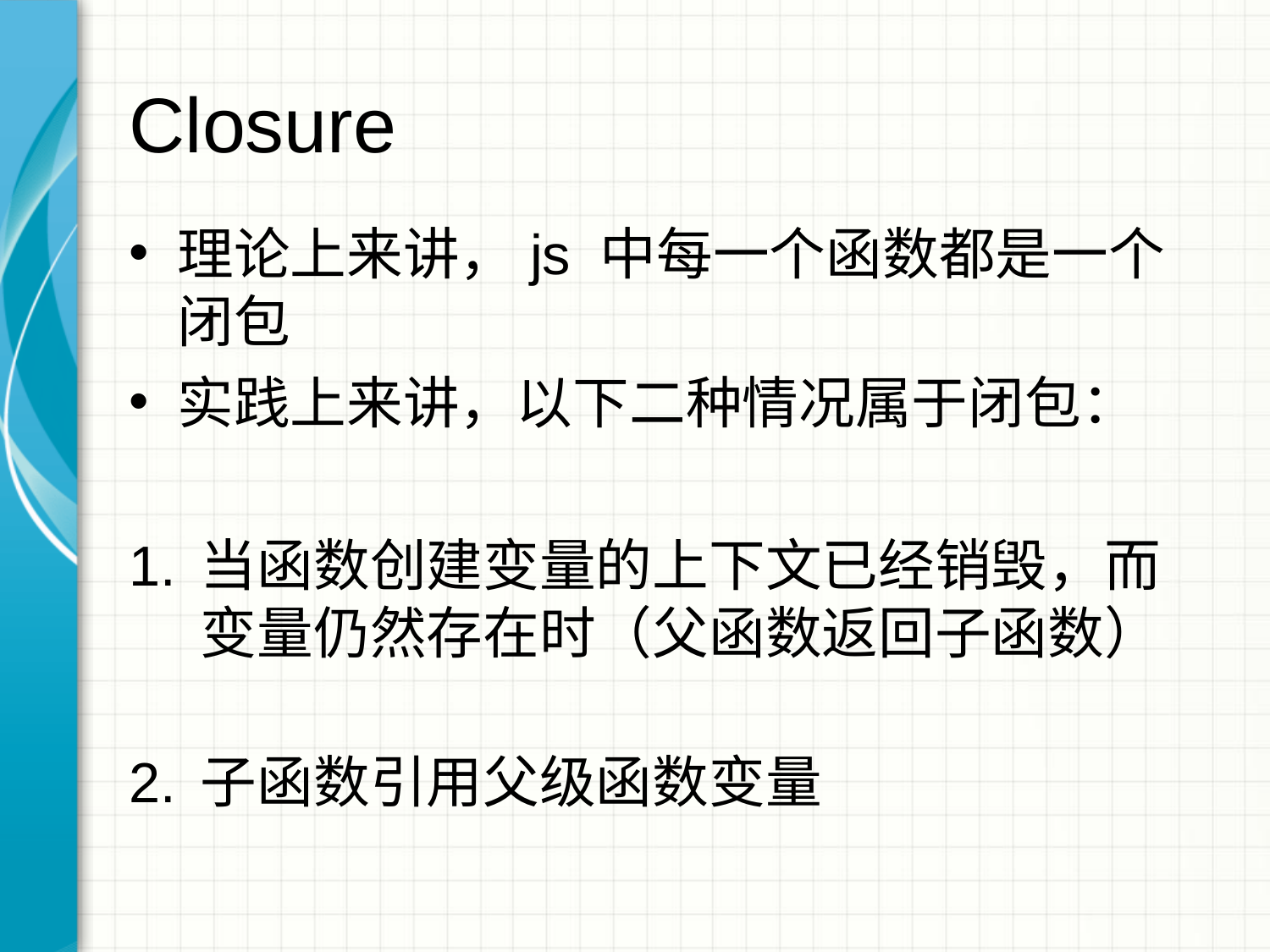

# Closure
理论上来讲，js 中每一个函数都是一个闭包
实践上来讲，以下二种情况属于闭包：

当函数创建变量的上下文已经销毁，而变量仍然存在时（父函数返回子函数）
子函数引用父级函数变量